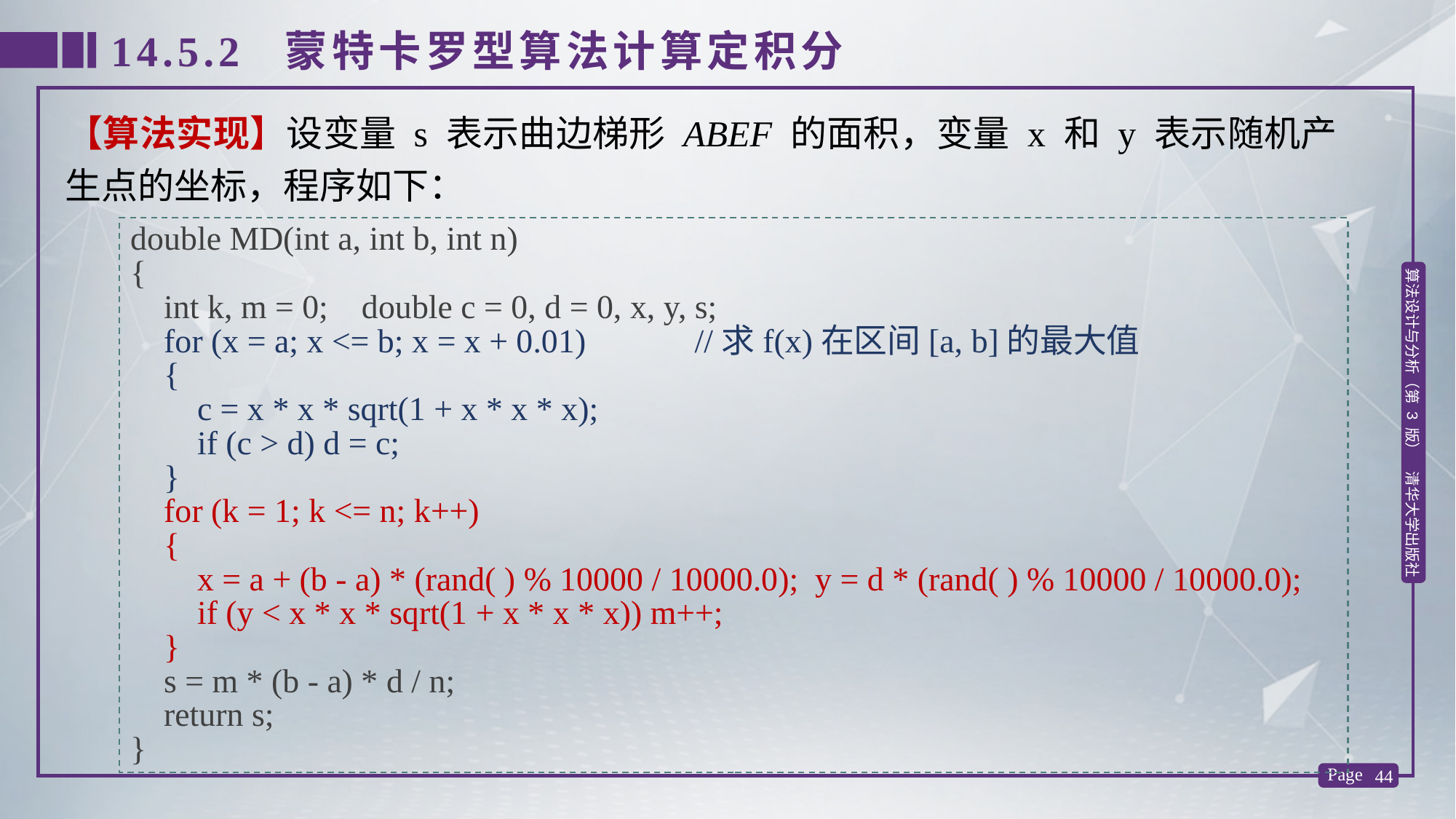

14.5.2  蒙特卡罗型算法计算定积分
【算法实现】设变量 s 表示曲边梯形 ABEF 的面积，变量 x 和 y 表示随机产生点的坐标，程序如下：
double MD(int a, int b, int n)
{
    int k, m = 0;    double c = 0, d = 0, x, y, s;
    for (x = a; x <= b; x = x + 0.01)             //求f(x)在区间[a, b]的最大值
    {
        c = x * x * sqrt(1 + x * x * x);
        if (c > d) d = c;
    }
    for (k = 1; k <= n; k++)
    {
        x = a + (b - a) * (rand( ) % 10000 / 10000.0);  y = d * (rand( ) % 10000 / 10000.0);
        if (y < x * x * sqrt(1 + x * x * x)) m++;
    }
    s = m * (b - a) * d / n;
    return s;
}